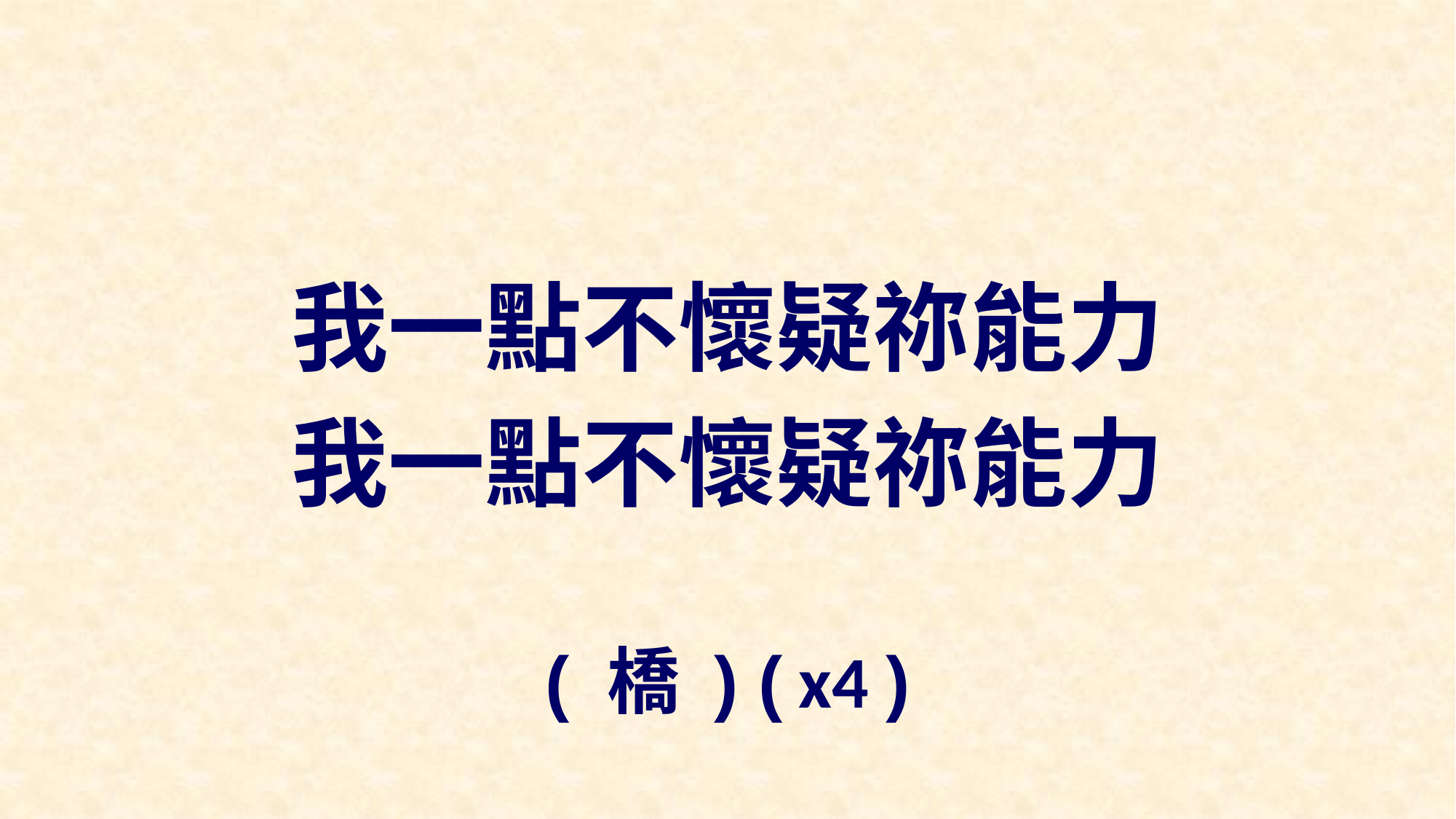

我一點不懷疑祢能力
我一點不懷疑祢能力
( 橋 ) ( x4 )